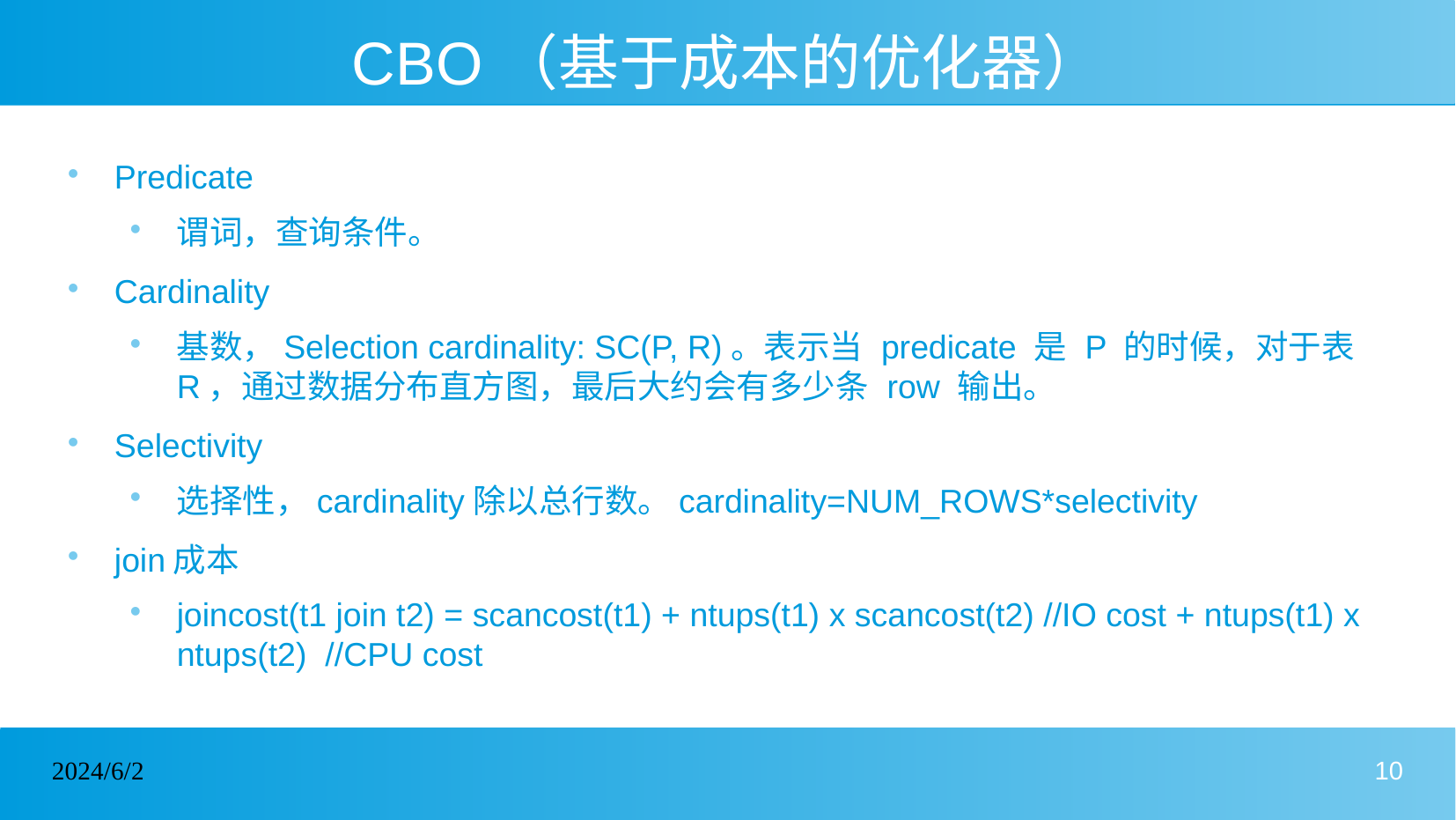

# CBO（基于成本的优化器）
Predicate
谓词，查询条件。
Cardinality
基数，Selection cardinality: SC(P, R)。表示当 predicate 是 P 的时候，对于表 R，通过数据分布直方图，最后大约会有多少条 row 输出。
Selectivity
选择性，cardinality除以总行数。cardinality=NUM_ROWS*selectivity
join成本
joincost(t1 join t2) = scancost(t1) + ntups(t1) x scancost(t2) //IO cost + ntups(t1) x ntups(t2)  //CPU cost
2024/6/2
10